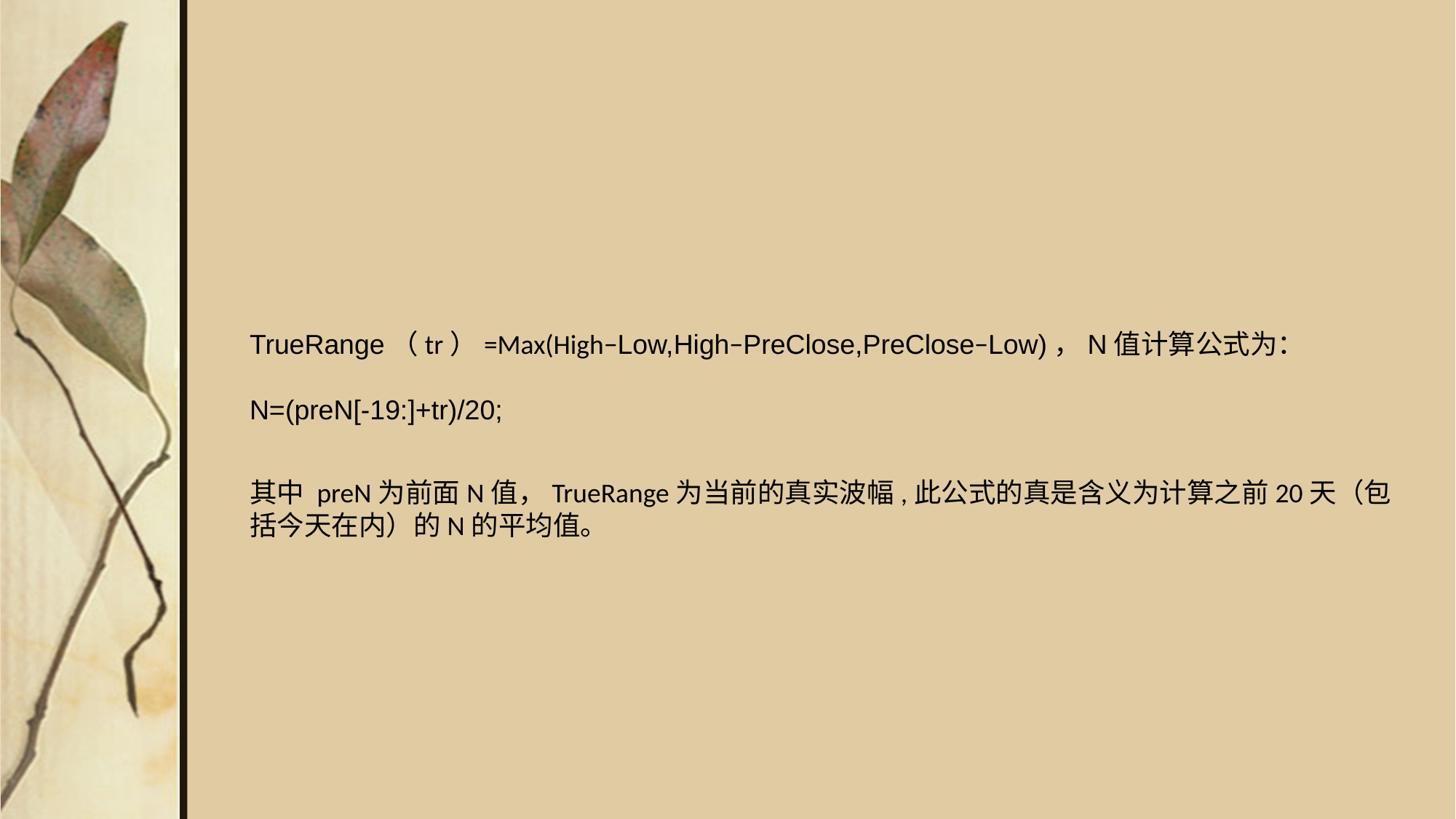

TrueRange（tr）=Max(High−Low,High−PreClose,PreClose−Low)，N值计算公式为：

N=(preN[-19:]+tr)/20;
其中 preN为前面N值，TrueRange为当前的真实波幅,此公式的真是含义为计算之前20天（包括今天在内）的N的平均值。